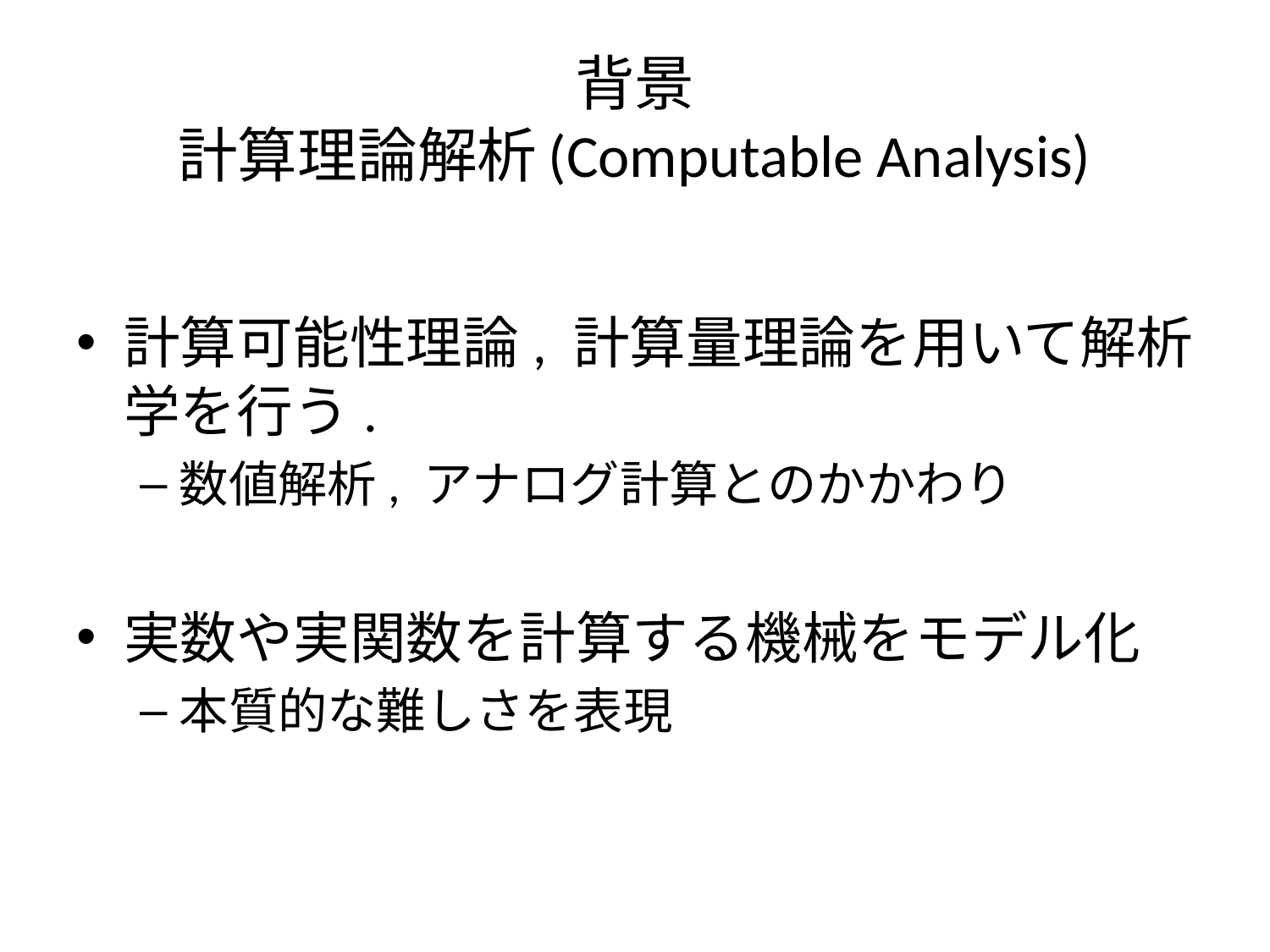

# 背景 計算理論解析(Computable Analysis)

計算可能性理論, 計算量理論を用いて解析学を行う.
数値解析, アナログ計算とのかかわり

実数や実関数を計算する機械をモデル化
本質的な難しさを表現